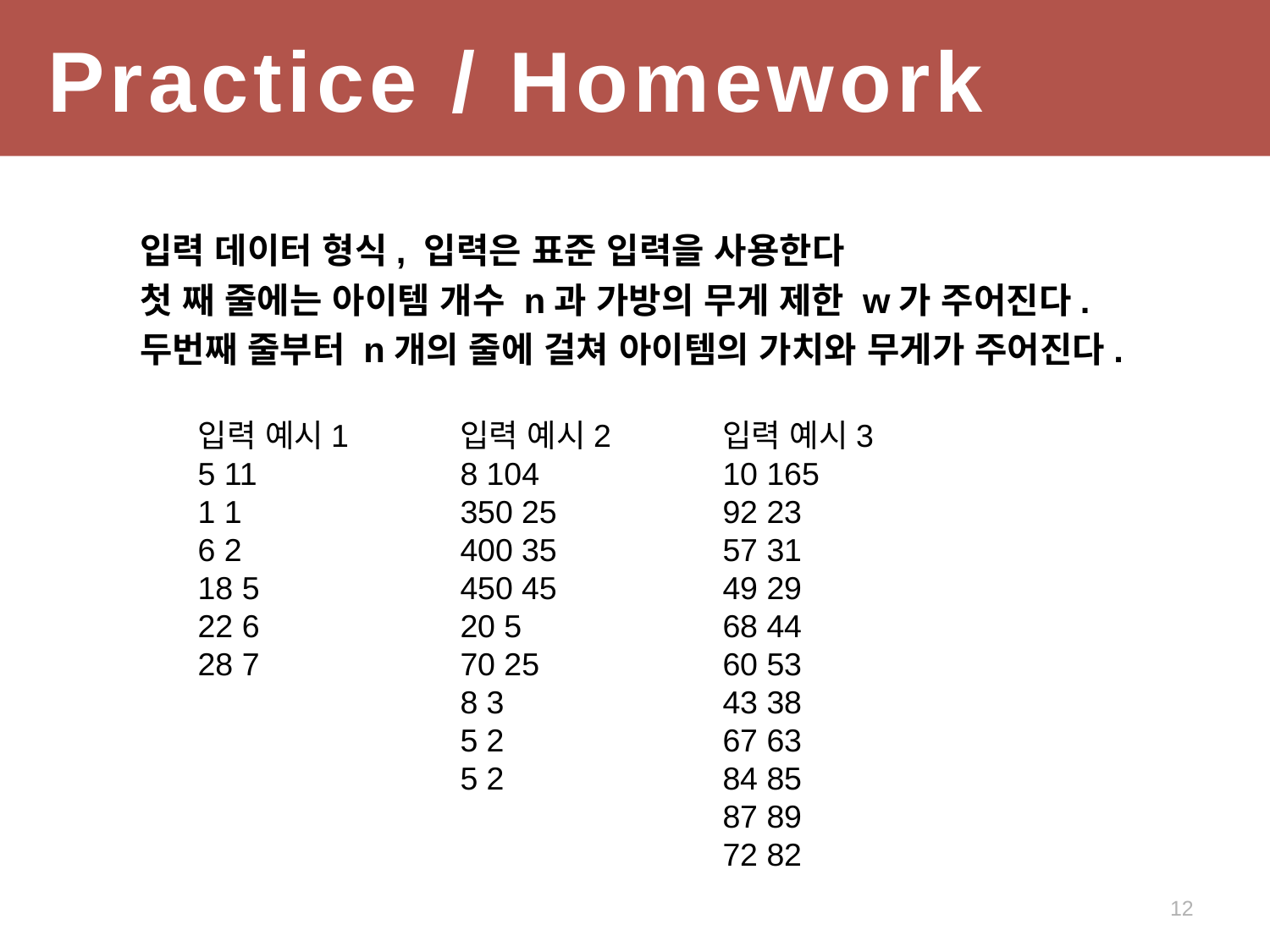

Practice / Homework
입력 데이터 형식, 입력은 표준 입력을 사용한다
첫 째 줄에는 아이템 개수 n과 가방의 무게 제한 w가 주어진다.
두번째 줄부터 n개의 줄에 걸쳐 아이템의 가치와 무게가 주어진다.

입력 예시1
5 11
1 1
6 2
18 5
22 6
28 7
입력 예시2
8 104
350 25
400 35
450 45
20 5
70 25
8 3
5 2
5 2
입력 예시3
10 165
92 23
57 31
49 29
68 44
60 53
43 38
67 63
84 85
87 89
72 82
12